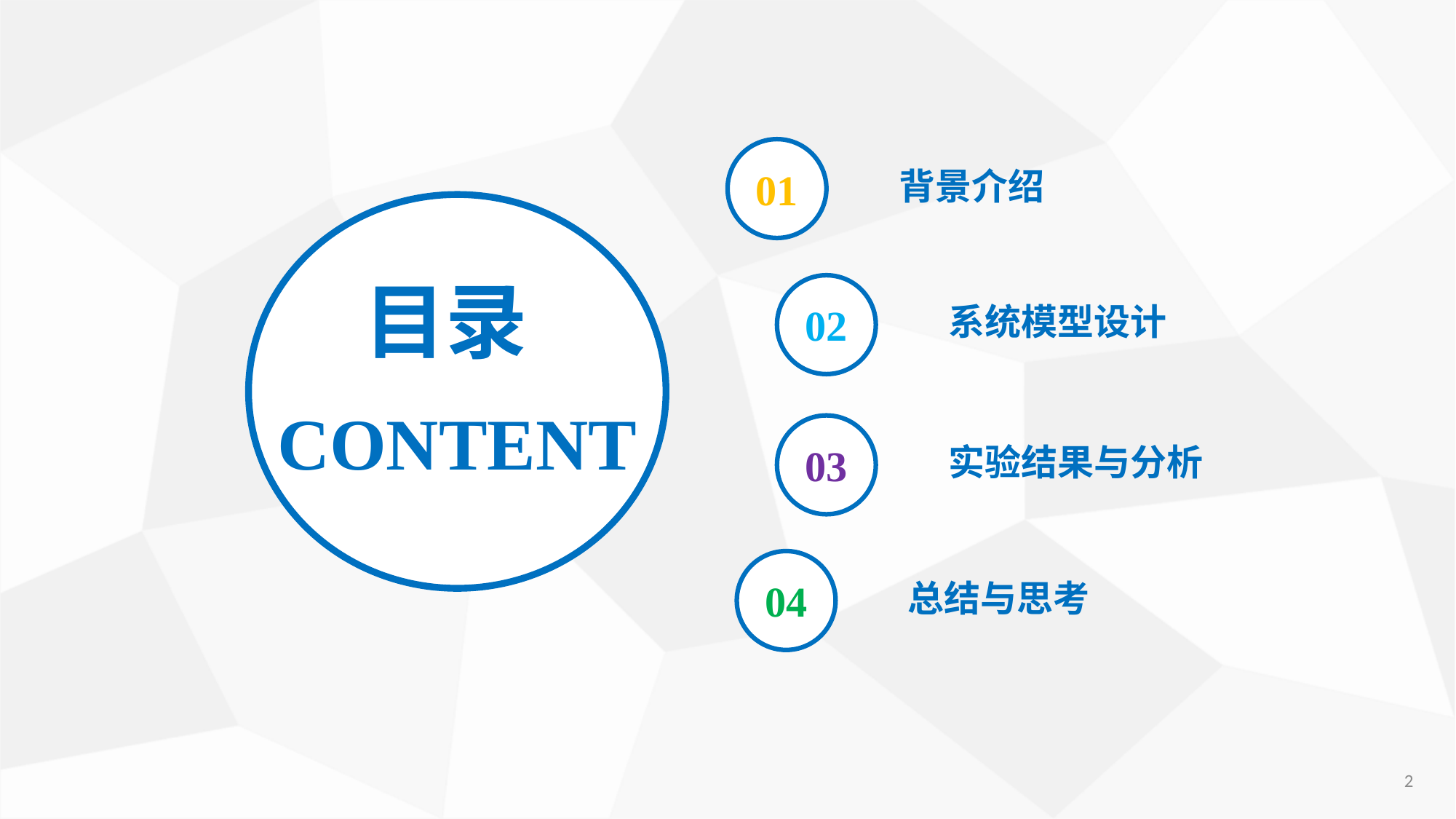

01
背景介绍

目录

02
系统模型设计
CONTENT

03
实验结果与分析

04
总结与思考
2